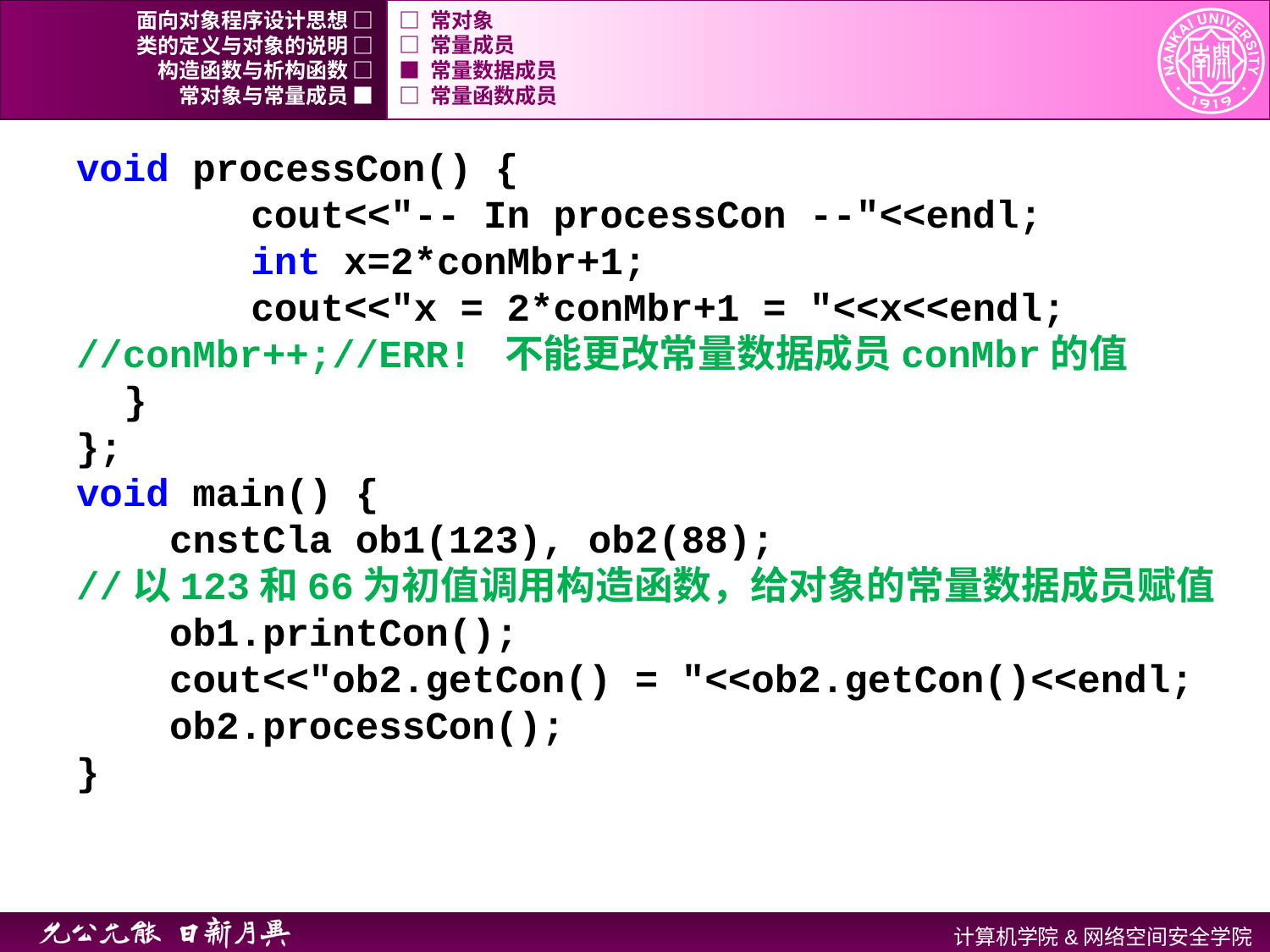

面向对象程序设计思想 □
□ 常对象
类的定义与对象的说明 □
□ 常量成员
构造函数与析构函数 □
■ 常量数据成员
常对象与常量成员 ■

□ 常量函数成员
void processCon() {
		cout<<"-- In processCon --"<<endl;
		int x=2*conMbr+1;
		cout<<"x = 2*conMbr+1 = "<<x<<endl;
//conMbr++;//ERR! 不能更改常量数据成员conMbr的值
	}
};
void main() {
    cnstCla ob1(123), ob2(88);
//以123和66为初值调用构造函数，给对象的常量数据成员赋值
    ob1.printCon();
    cout<<"ob2.getCon() = "<<ob2.getCon()<<endl;
    ob2.processCon();
}